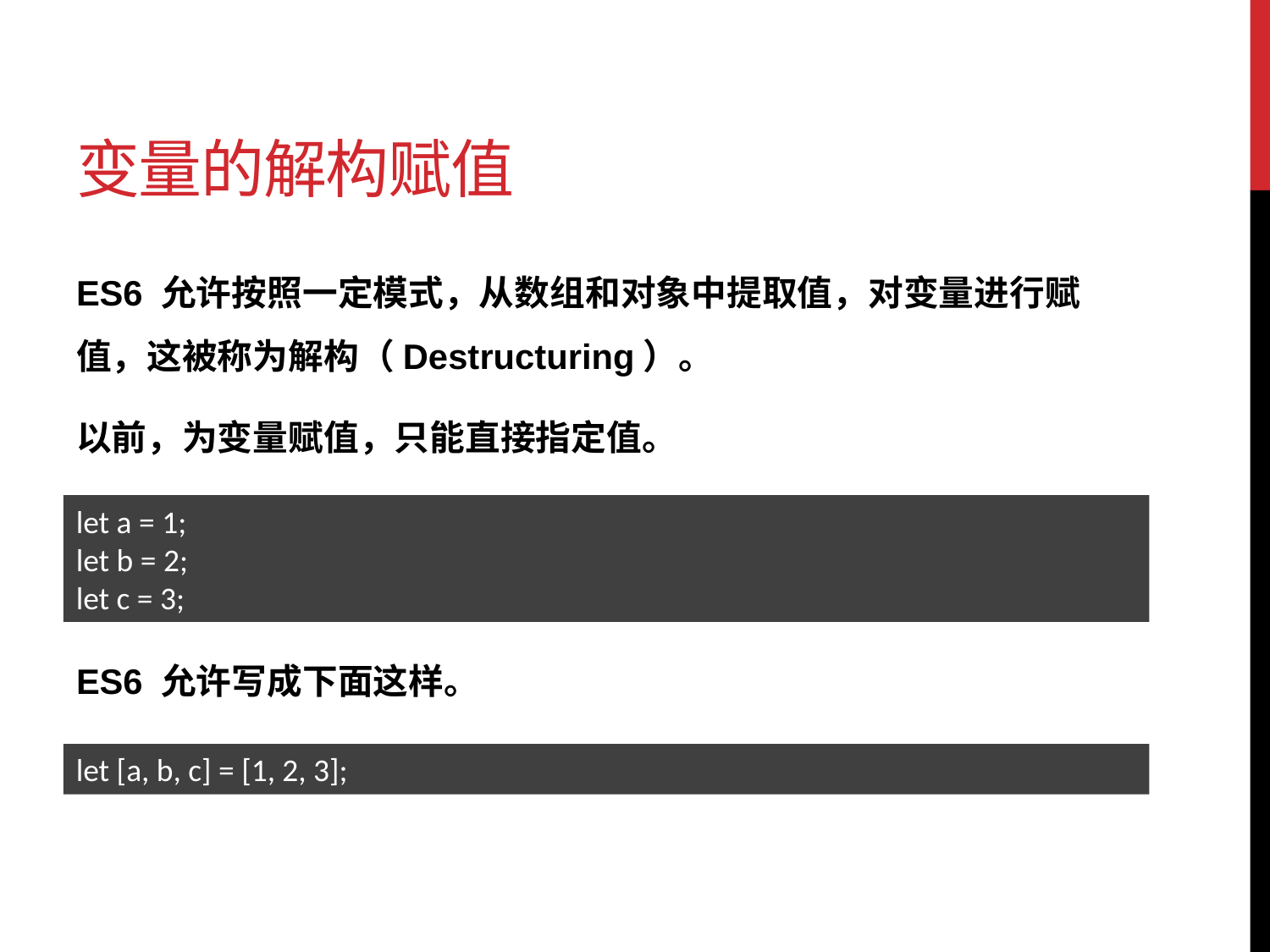

# 变量的解构赋值
ES6 允许按照一定模式，从数组和对象中提取值，对变量进行赋值，这被称为解构（Destructuring）。
以前，为变量赋值，只能直接指定值。

ES6 允许写成下面这样。

let a = 1;
let b = 2;
let c = 3;
let [a, b, c] = [1, 2, 3];